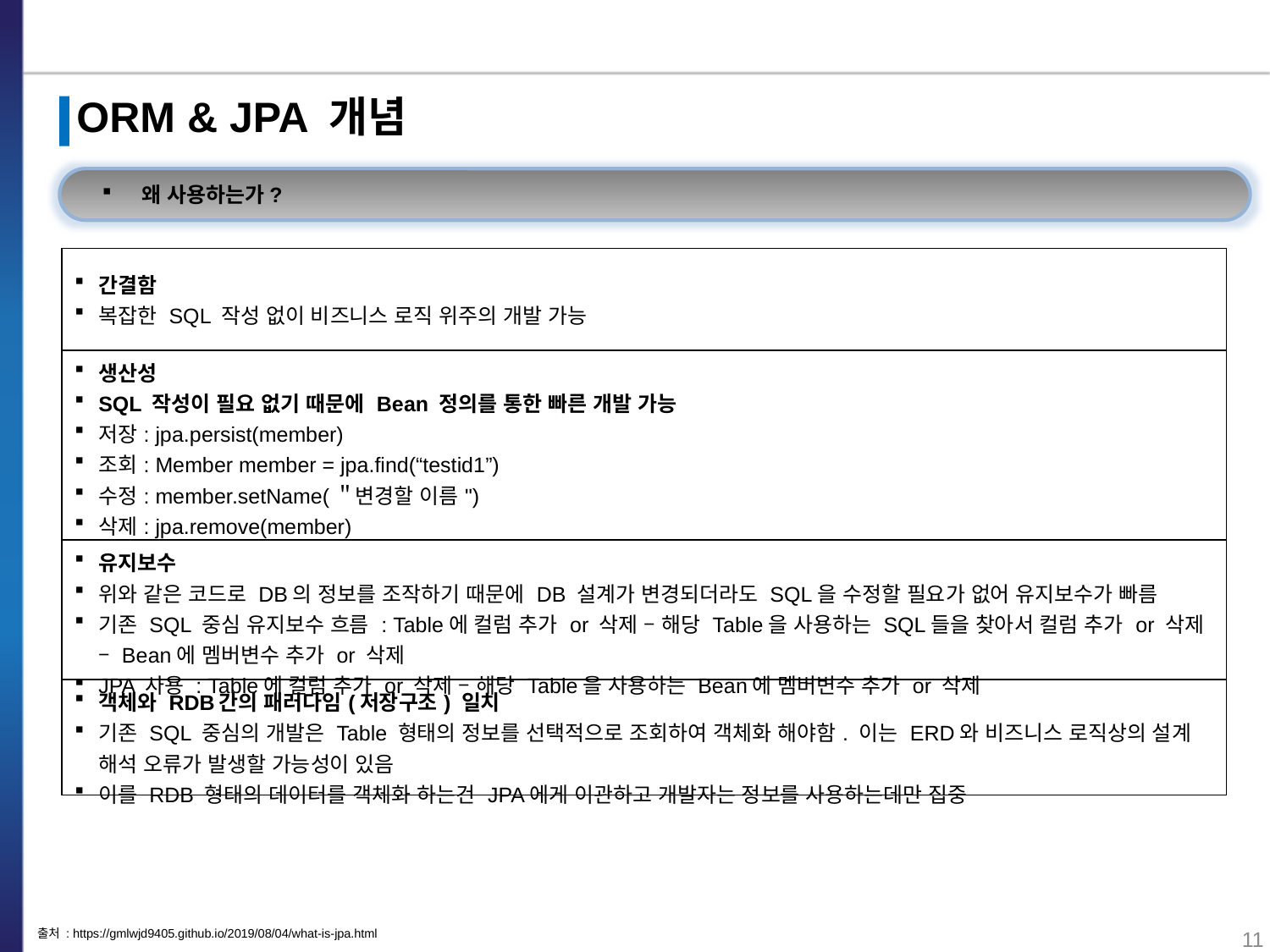

ORM & JPA 개념

왜 사용하는가?
| 간결함 복잡한 SQL 작성 없이 비즈니스 로직 위주의 개발 가능 |
| --- |
| 생산성 SQL 작성이 필요 없기 때문에 Bean 정의를 통한 빠른 개발 가능 저장: jpa.persist(member) 조회: Member member = jpa.find(“testid1”) 수정: member.setName(＂변경할 이름") 삭제: jpa.remove(member) |
| 유지보수 위와 같은 코드로 DB의 정보를 조작하기 때문에 DB 설계가 변경되더라도 SQL을 수정할 필요가 없어 유지보수가 빠름 기존 SQL 중심 유지보수 흐름 : Table에 컬럼 추가 or 삭제 – 해당 Table을 사용하는 SQL들을 찾아서 컬럼 추가 or 삭제 – Bean에 멤버변수 추가 or 삭제 JPA 사용 : Table에 컬럼 추가 or 삭제 – 해당 Table을 사용하는 Bean에 멤버변수 추가 or 삭제 |
| 객체와 RDB간의 패러다임(저장구조) 일치 기존 SQL 중심의 개발은 Table 형태의 정보를 선택적으로 조회하여 객체화 해야함. 이는 ERD와 비즈니스 로직상의 설계 해석 오류가 발생할 가능성이 있음 이를 RDB 형태의 데이터를 객체화 하는건 JPA에게 이관하고 개발자는 정보를 사용하는데만 집중 |
11
출처 : https://gmlwjd9405.github.io/2019/08/04/what-is-jpa.html